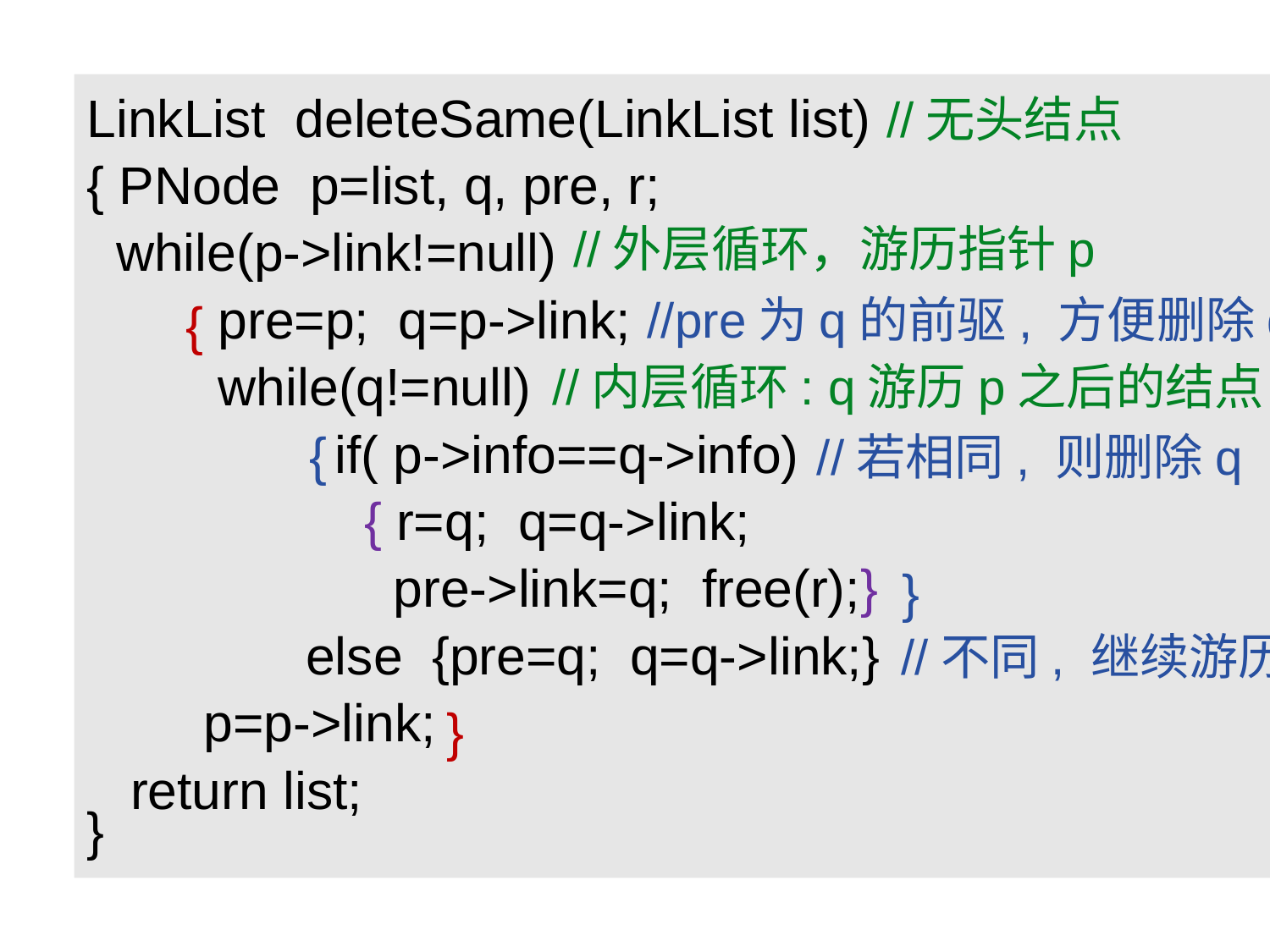

LinkList  deleteSame(LinkList list) //无头结点
{ PNode  p=list, q, pre, r;
  while(p->link!=null)
         pre=p;  q=p->link;
         while(q!=null)
                 if( p->info==q->info)
                   { r=q;  q=q->link;
                     pre->link=q;  free(r);}
               else  {pre=q;  q=q->link;}
        p=p->link;
   return list;
}
//外层循环，游历指针p
 {
//pre为q的前驱, 方便删除q
//内层循环: q游历p之后的结点
{
//若相同, 则删除q
}
//不同, 继续游历
}